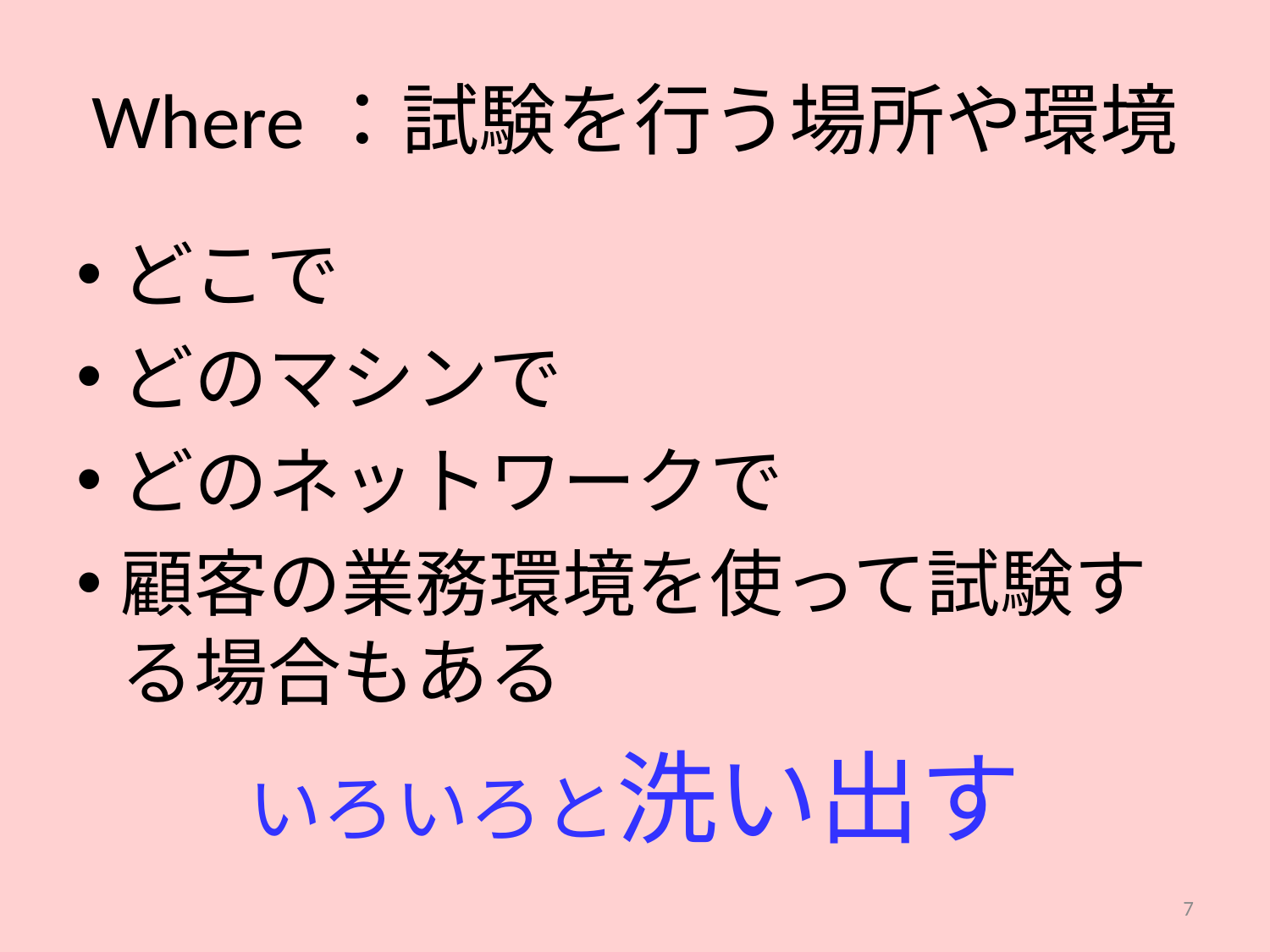

# Where：試験を行う場所や環境
どこで
どのマシンで
どのネットワークで
顧客の業務環境を使って試験する場合もある
いろいろと洗い出す
7